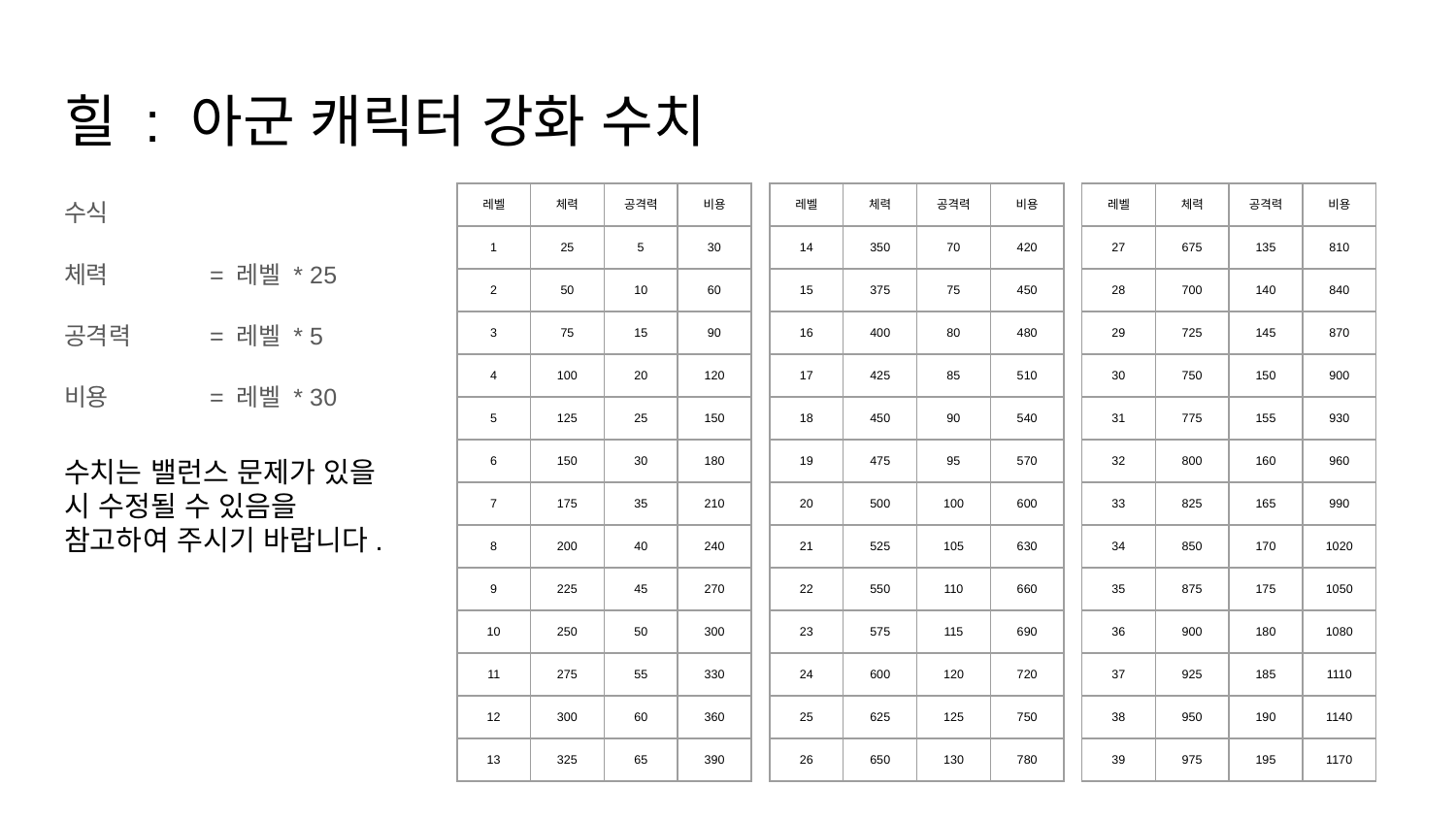

# 힐 : 아군 캐릭터 강화 수치
| 레벨 | 체력 | 공격력 | 비용 |
| --- | --- | --- | --- |
| 1 | 25 | 5 | 30 |
| 2 | 50 | 10 | 60 |
| 3 | 75 | 15 | 90 |
| 4 | 100 | 20 | 120 |
| 5 | 125 | 25 | 150 |
| 6 | 150 | 30 | 180 |
| 7 | 175 | 35 | 210 |
| 8 | 200 | 40 | 240 |
| 9 | 225 | 45 | 270 |
| 10 | 250 | 50 | 300 |
| 11 | 275 | 55 | 330 |
| 12 | 300 | 60 | 360 |
| 13 | 325 | 65 | 390 |
| 레벨 | 체력 | 공격력 | 비용 |
| --- | --- | --- | --- |
| 14 | 350 | 70 | 420 |
| 15 | 375 | 75 | 450 |
| 16 | 400 | 80 | 480 |
| 17 | 425 | 85 | 510 |
| 18 | 450 | 90 | 540 |
| 19 | 475 | 95 | 570 |
| 20 | 500 | 100 | 600 |
| 21 | 525 | 105 | 630 |
| 22 | 550 | 110 | 660 |
| 23 | 575 | 115 | 690 |
| 24 | 600 | 120 | 720 |
| 25 | 625 | 125 | 750 |
| 26 | 650 | 130 | 780 |
| 레벨 | 체력 | 공격력 | 비용 |
| --- | --- | --- | --- |
| 27 | 675 | 135 | 810 |
| 28 | 700 | 140 | 840 |
| 29 | 725 | 145 | 870 |
| 30 | 750 | 150 | 900 |
| 31 | 775 | 155 | 930 |
| 32 | 800 | 160 | 960 |
| 33 | 825 | 165 | 990 |
| 34 | 850 | 170 | 1020 |
| 35 | 875 | 175 | 1050 |
| 36 | 900 | 180 | 1080 |
| 37 | 925 | 185 | 1110 |
| 38 | 950 | 190 | 1140 |
| 39 | 975 | 195 | 1170 |
수식
체력	= 레벨 * 25
공격력	= 레벨 * 5
비용	= 레벨 * 30
수치는 밸런스 문제가 있을 시 수정될 수 있음을 참고하여 주시기 바랍니다.